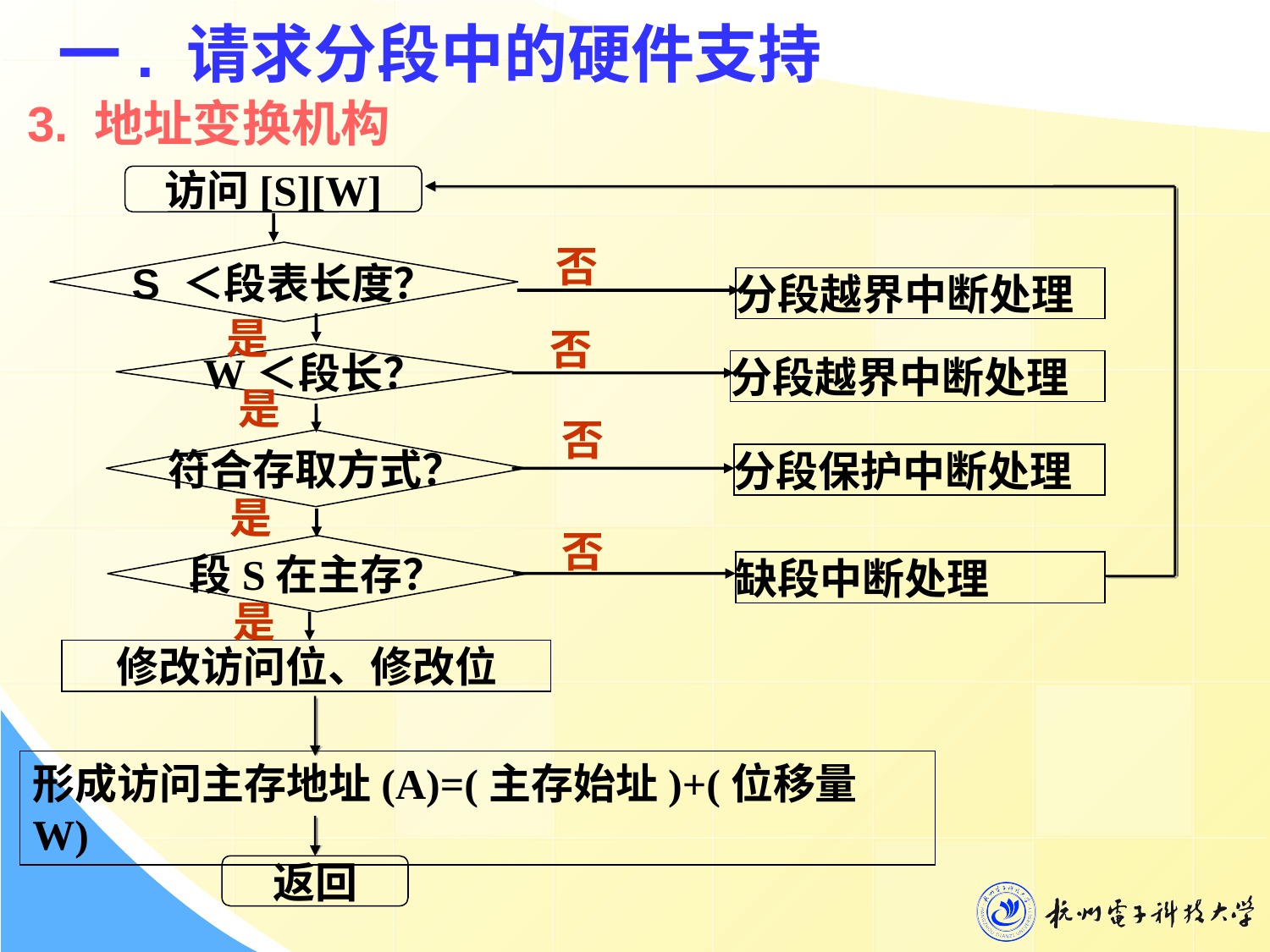

# 一. 请求分段中的硬件支持
3. 地址变换机构
访问[S][W]

否
S ＜段表长度？
分段越界中断处理

是

否
W＜段长？
分段越界中断处理

是

否
符合存取方式？

分段保护中断处理

是

否
段S在主存？
缺段中断处理

是

修改访问位、修改位

形成访问主存地址(A)=(主存始址)+(位移量W)

返回